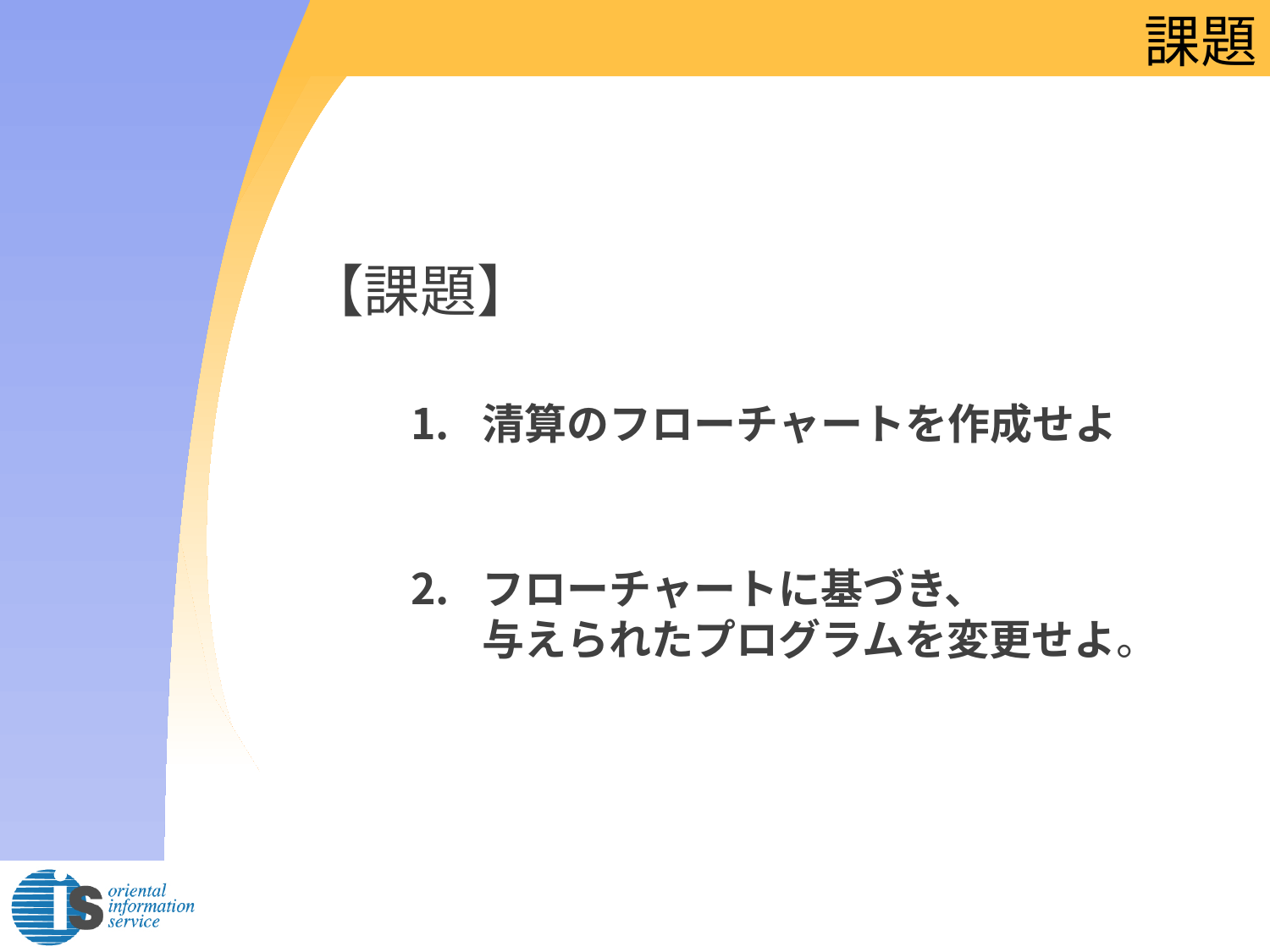

# 課題
【課題】

清算のフローチャートを作成せよ

フローチャートに基づき、
与えられたプログラムを変更せよ。